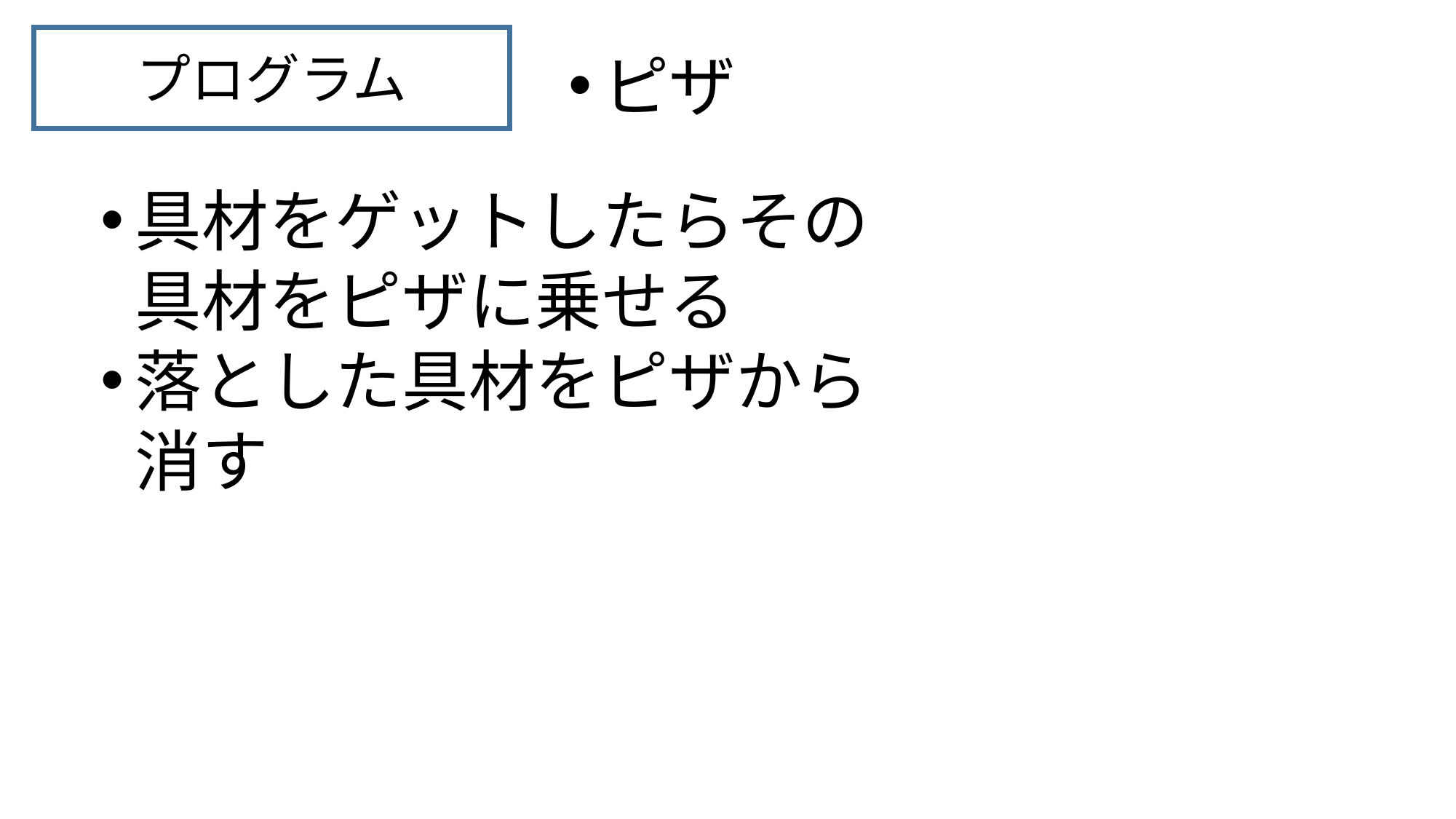

プログラム
ピザ
具材をゲットしたらその具材をピザに乗せる
落とした具材をピザから消す